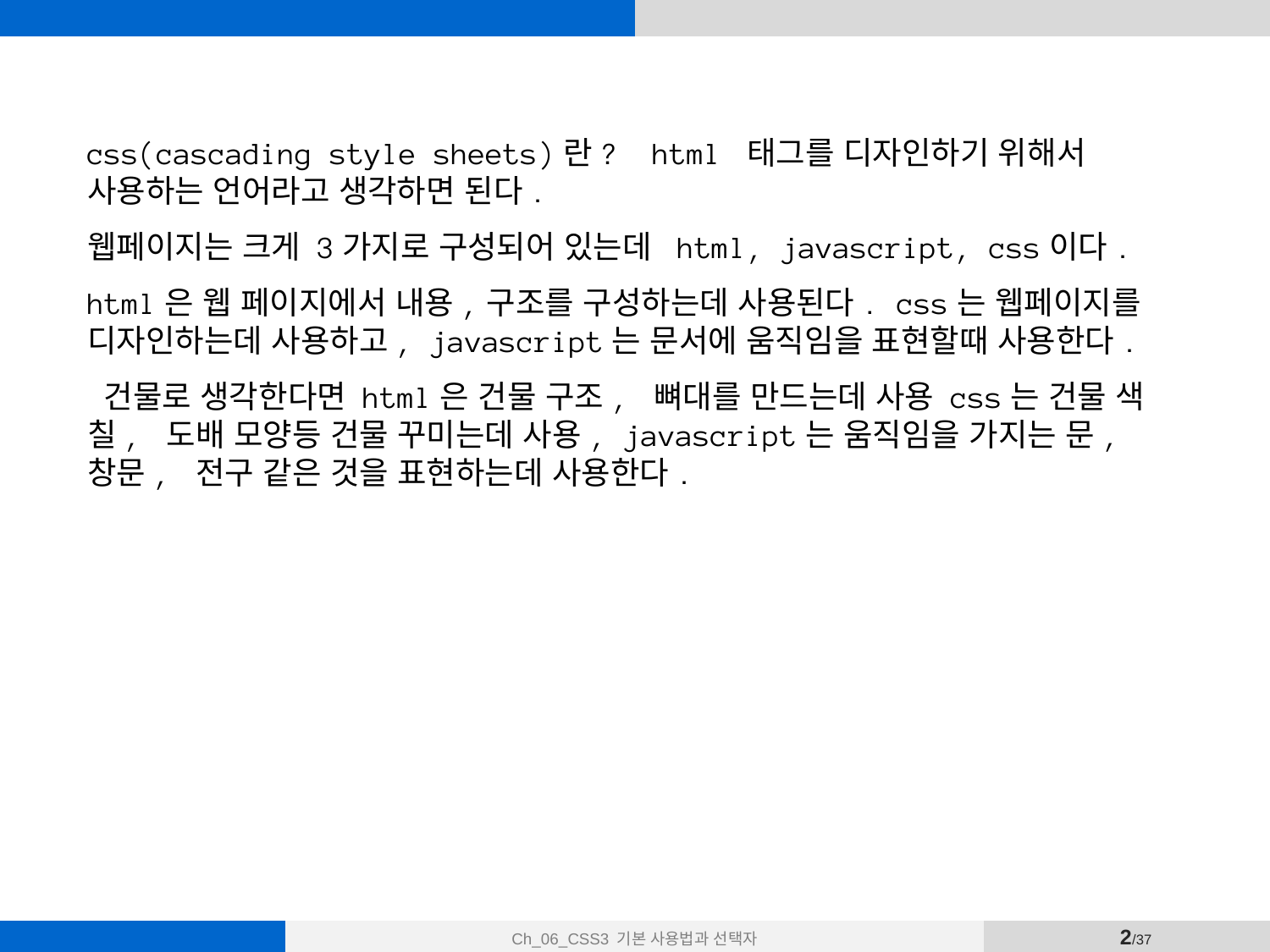

css(cascading style sheets)란?  html 태그를 디자인하기 위해서 사용하는 언어라고 생각하면 된다.
웹페이지는 크게 3가지로 구성되어 있는데  html, javascript, css이다.
html은 웹 페이지에서 내용,구조를 구성하는데 사용된다. css는 웹페이지를 디자인하는데 사용하고, javascript는 문서에 움직임을 표현할때 사용한다.
 건물로 생각한다면 html은 건물 구조, 뼈대를 만드는데 사용 css는 건물 색칠, 도배 모양등 건물 꾸미는데 사용, javascript는 움직임을 가지는 문, 창문, 전구 같은 것을 표현하는데 사용한다.